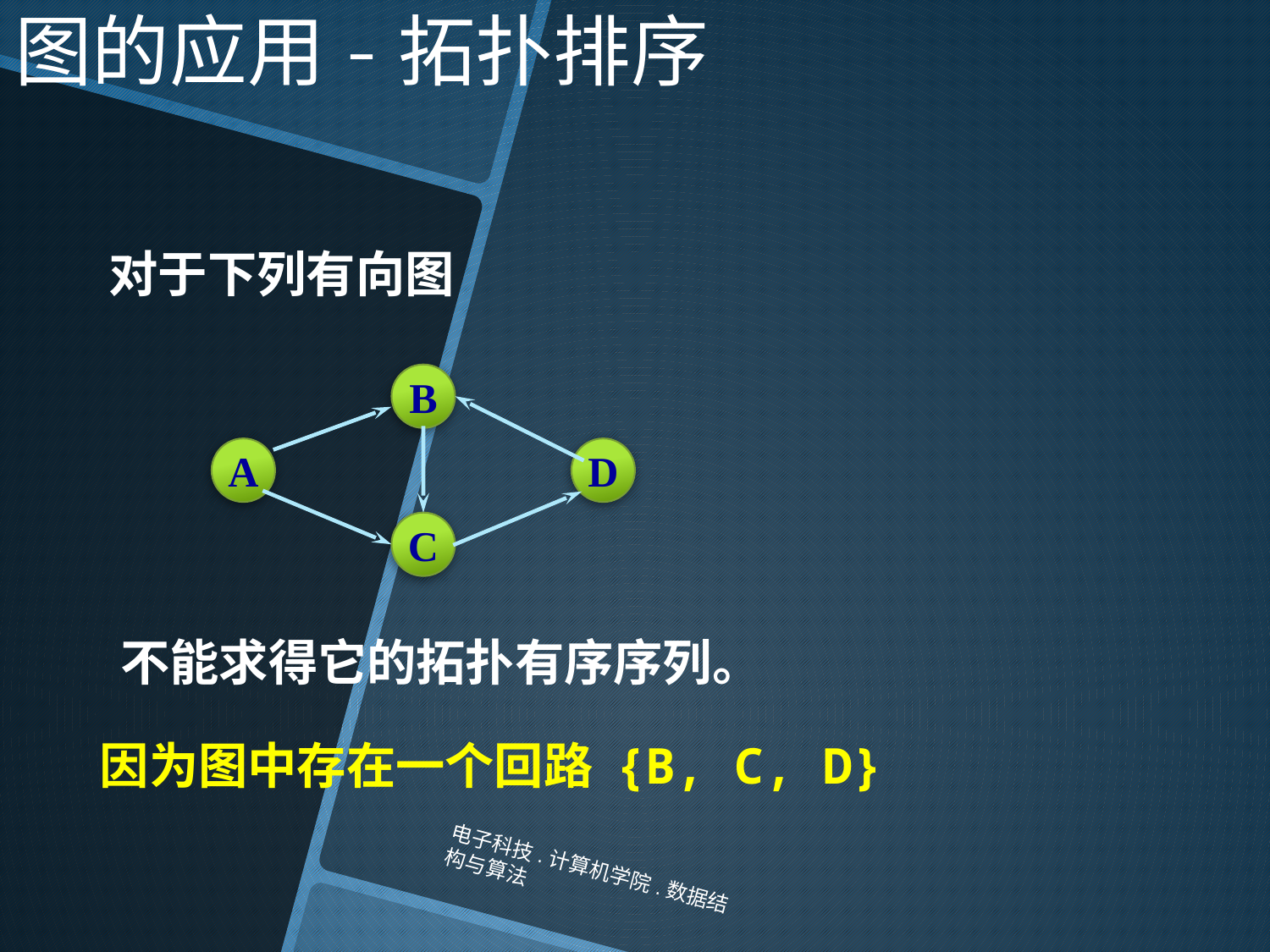

# 图的应用-拓扑排序
对于下列有向图
B

A
D

C
不能求得它的拓扑有序序列。
因为图中存在一个回路 {B, C, D}
电子科技.计算机学院.数据结构与算法